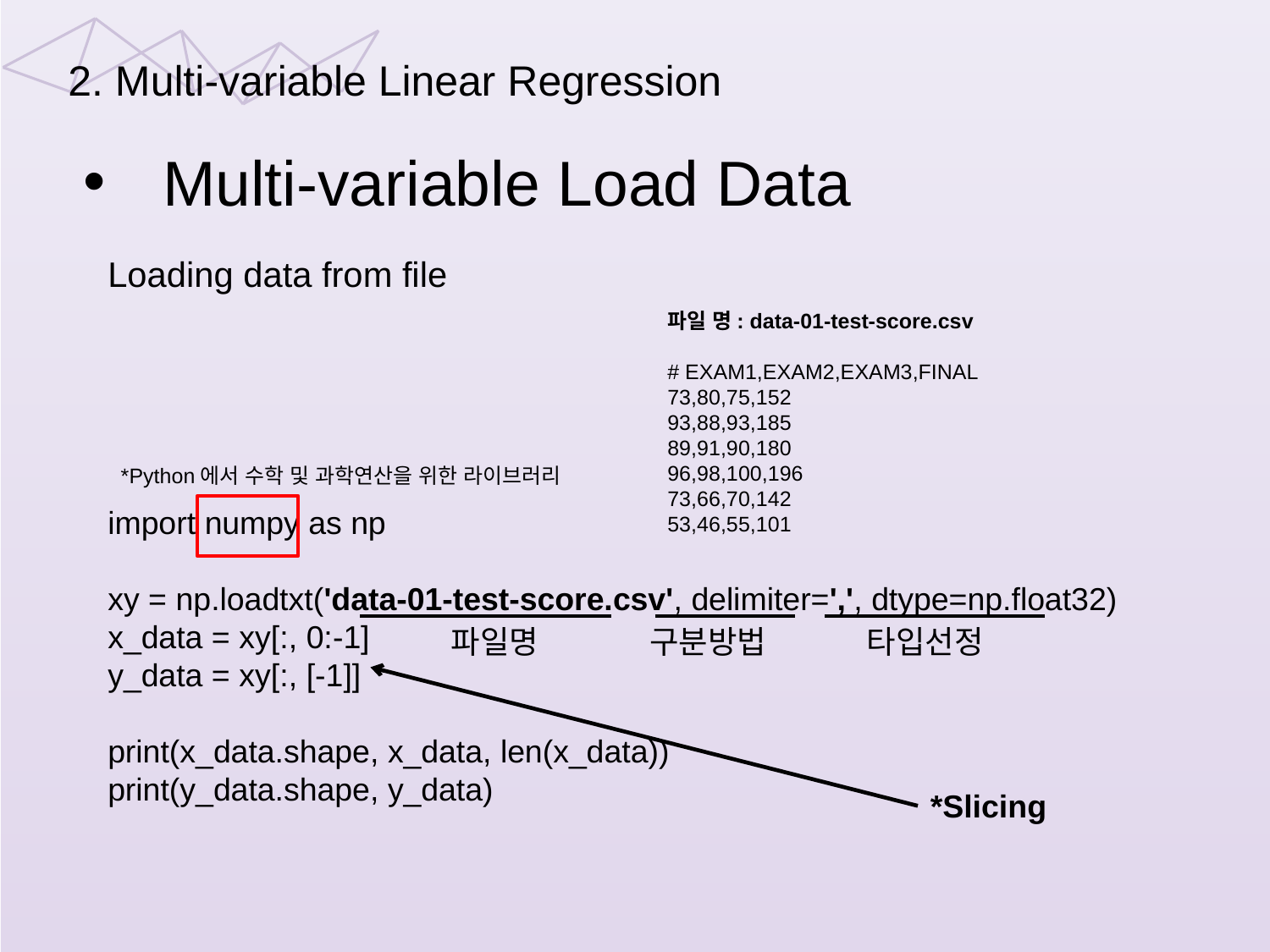

2. Multi-variable Linear Regression
Multi-variable Load Data

Loading data from file
파일 명: data-01-test-score.csv
# EXAM1,EXAM2,EXAM3,FINAL
73,80,75,152
93,88,93,185
89,91,90,180
96,98,100,196
73,66,70,142
53,46,55,101

*Python에서 수학 및 과학연산을 위한 라이브러리
import numpy as np
xy = np.loadtxt('data-01-test-score.csv', delimiter=',', dtype=np.float32)
x_data = xy[:, 0:-1]
y_data = xy[:, [-1]]
print(x_data.shape, x_data, len(x_data))
print(y_data.shape, y_data)

파일명
구분방법
타입선정
*Slicing